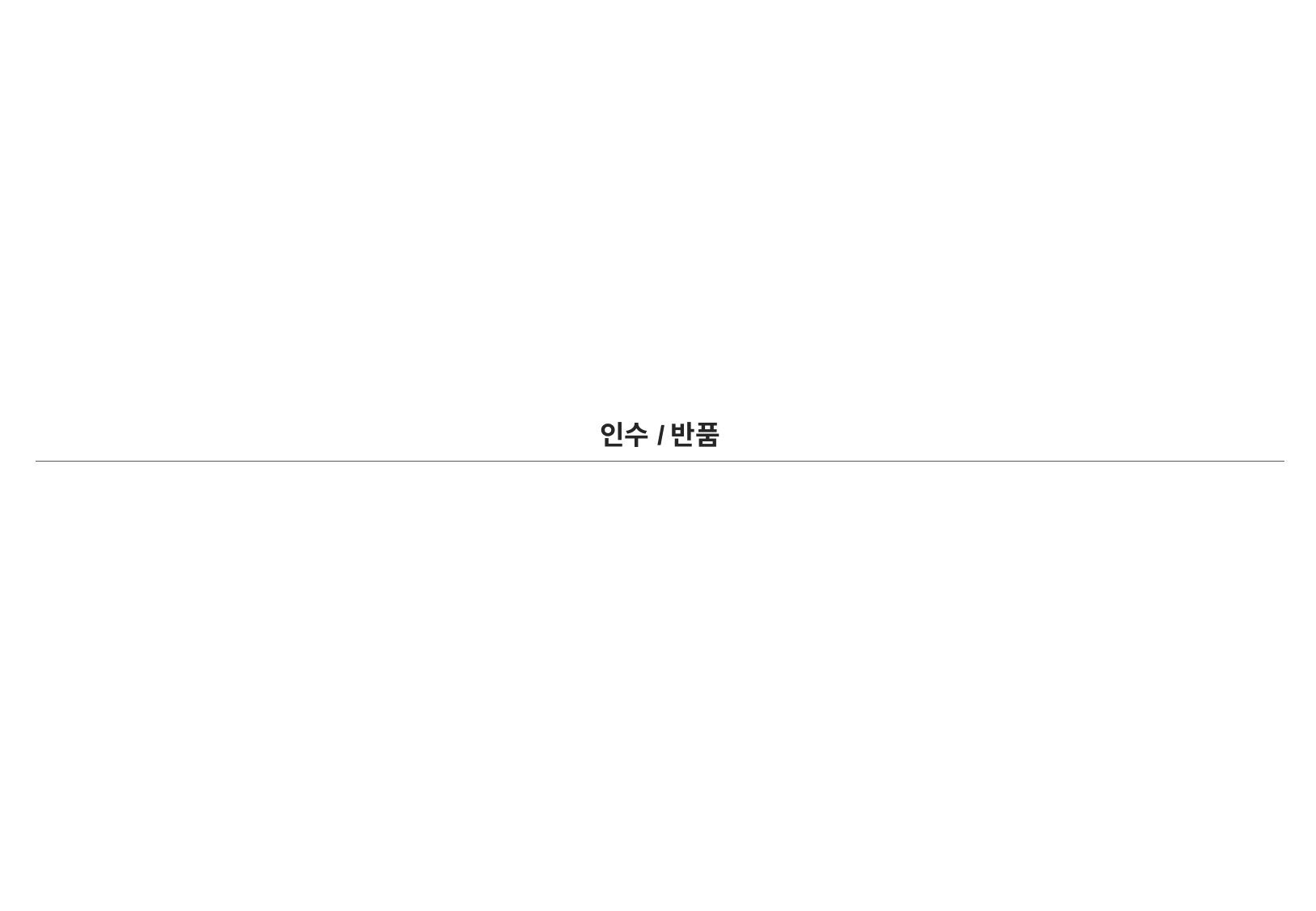

| 인수/반품 |
| --- |
|  |